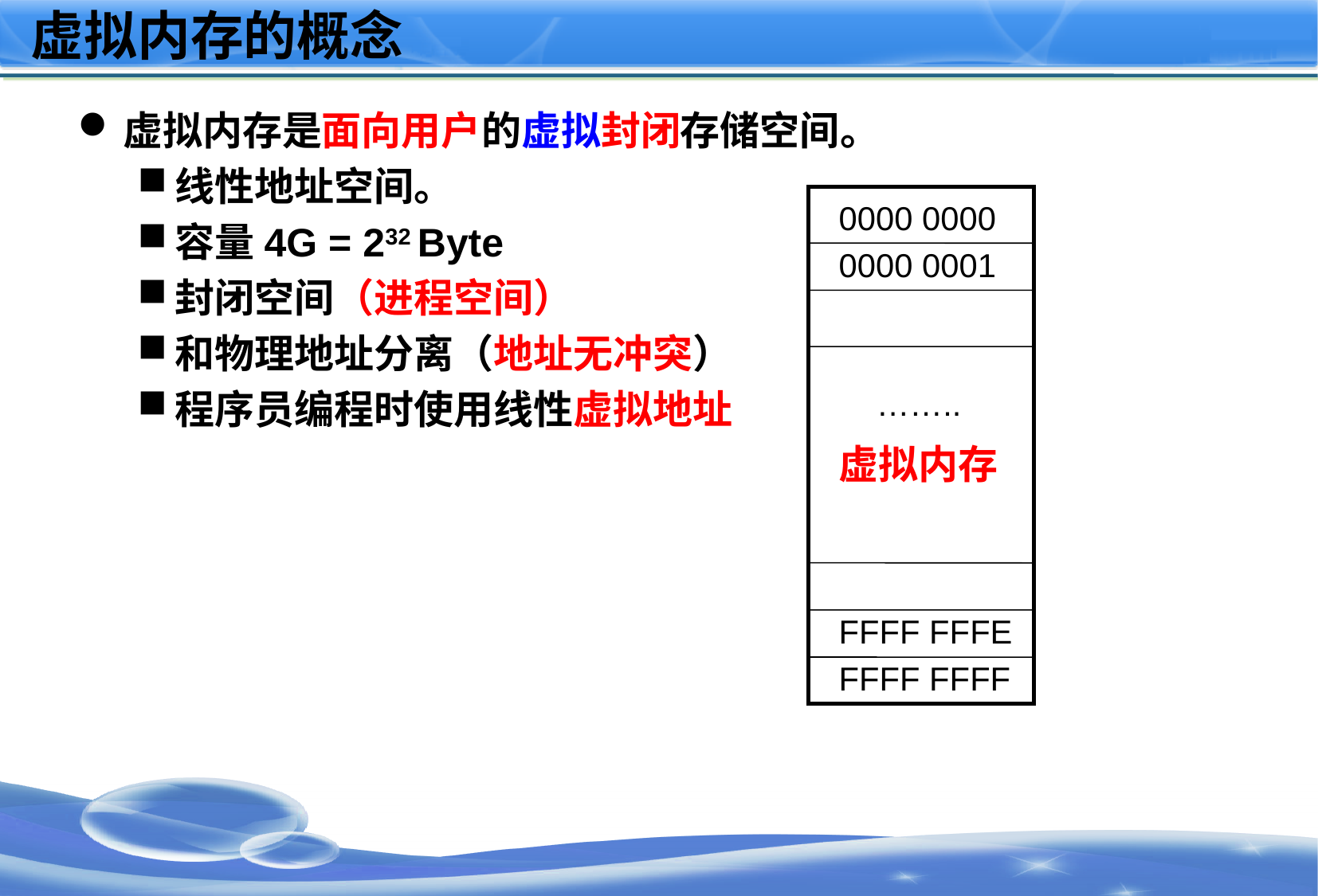

# 虚拟内存的概念
虚拟内存是面向用户的虚拟封闭存储空间。
线性地址空间。
容量4G = 232 Byte
封闭空间（进程空间）
和物理地址分离（地址无冲突）
程序员编程时使用线性虚拟地址

0000 0000
0000 0001

……..
虚拟内存

FFFF FFFE

FFFF FFFF